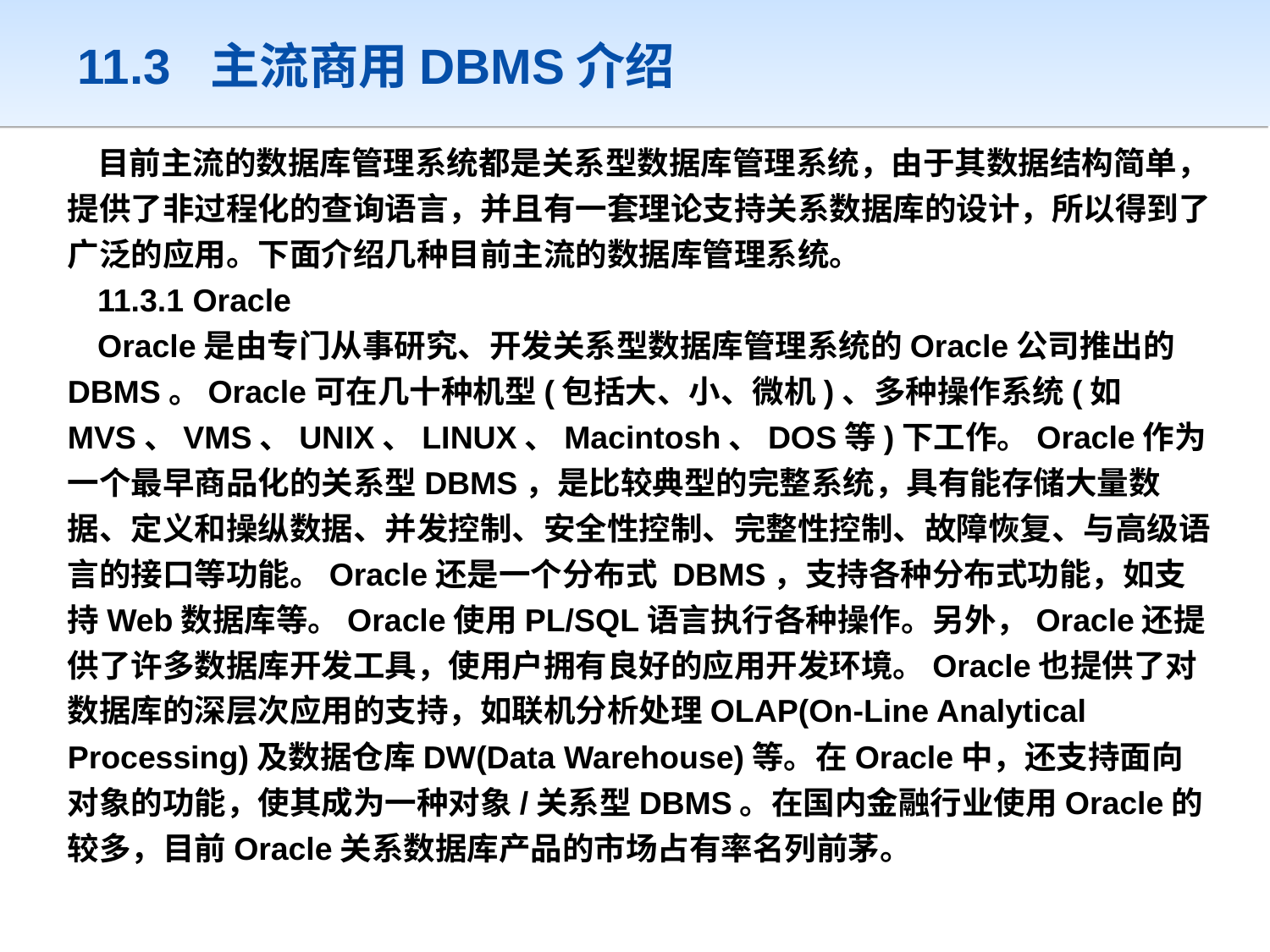

# 11.3  主流商用DBMS介绍
目前主流的数据库管理系统都是关系型数据库管理系统，由于其数据结构简单，提供了非过程化的查询语言，并且有一套理论支持关系数据库的设计，所以得到了广泛的应用。下面介绍几种目前主流的数据库管理系统。
11.3.1 Oracle
Oracle是由专门从事研究、开发关系型数据库管理系统的Oracle公司推出的DBMS。Oracle可在几十种机型(包括大、小、微机)、多种操作系统(如MVS、VMS、UNIX、LINUX、Macintosh、DOS等)下工作。Oracle作为一个最早商品化的关系型DBMS，是比较典型的完整系统，具有能存储大量数据、定义和操纵数据、并发控制、安全性控制、完整性控制、故障恢复、与高级语言的接口等功能。Oracle还是一个分布式 DBMS，支持各种分布式功能，如支持Web数据库等。Oracle使用PL/SQL语言执行各种操作。另外，Oracle还提供了许多数据库开发工具，使用户拥有良好的应用开发环境。Oracle也提供了对数据库的深层次应用的支持，如联机分析处理OLAP(On-Line Analytical Processing)及数据仓库DW(Data Warehouse)等。在Oracle中，还支持面向对象的功能，使其成为一种对象/关系型DBMS。在国内金融行业使用Oracle的较多，目前Oracle关系数据库产品的市场占有率名列前茅。